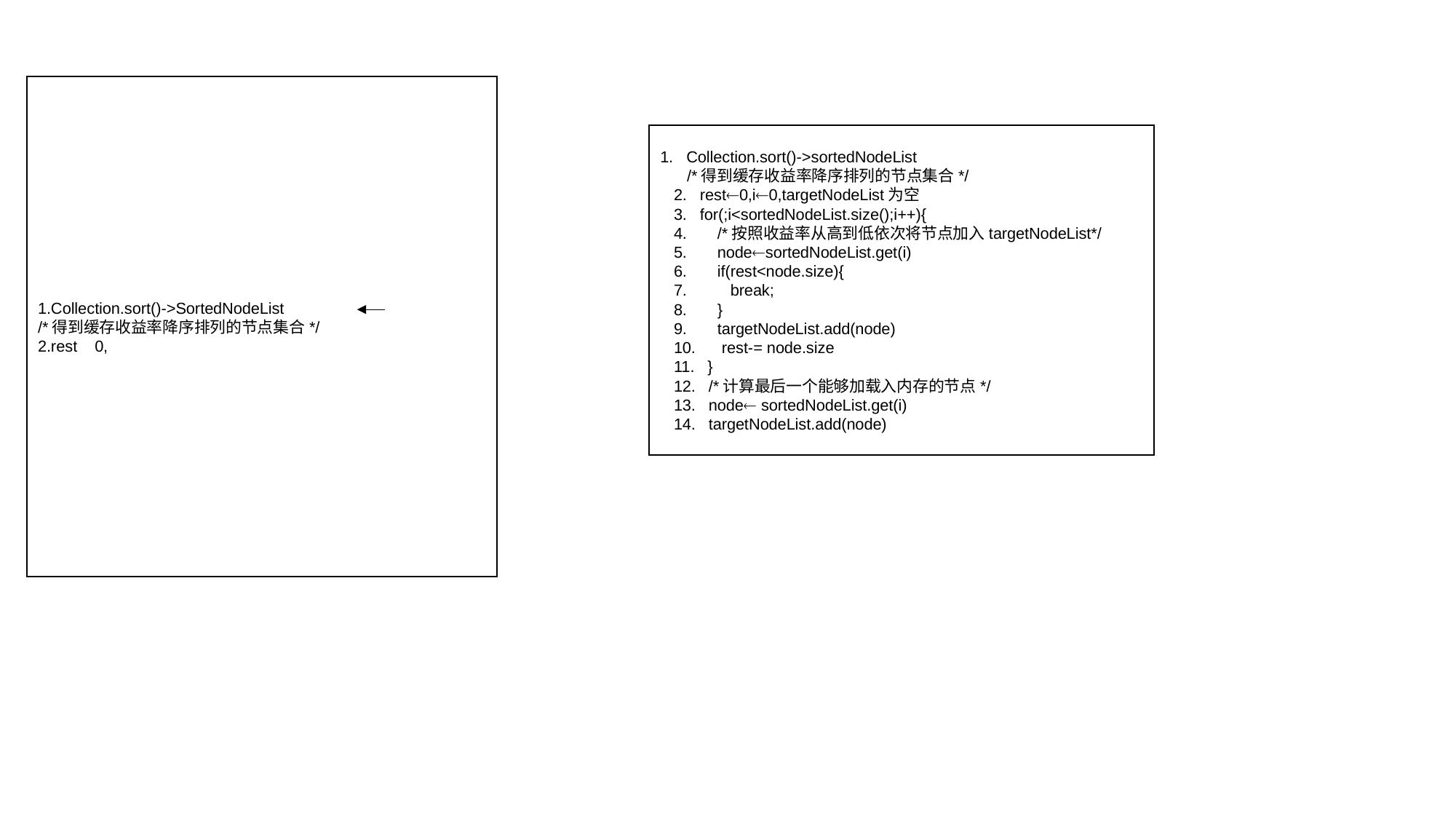

1.Collection.sort()->SortedNodeList
/*得到缓存收益率降序排列的节点集合*/
2.rest    0,
1.   Collection.sort()->sortedNodeList
   /*得到缓存收益率降序排列的节点集合*/
2.   rest←0,i←0,targetNodeList为空
3.   for(;i<sortedNodeList.size();i++){
4.       /*按照收益率从高到低依次将节点加入targetNodeList*/
5.       node←sortedNodeList.get(i)
6.       if(rest<node.size){
7.          break;
8.       }
9.       targetNodeList.add(node)
10.      rest-= node.size
11.   }
12.   /*计算最后一个能够加载入内存的节点*/
13.   node← sortedNodeList.get(i)
14.   targetNodeList.add(node)